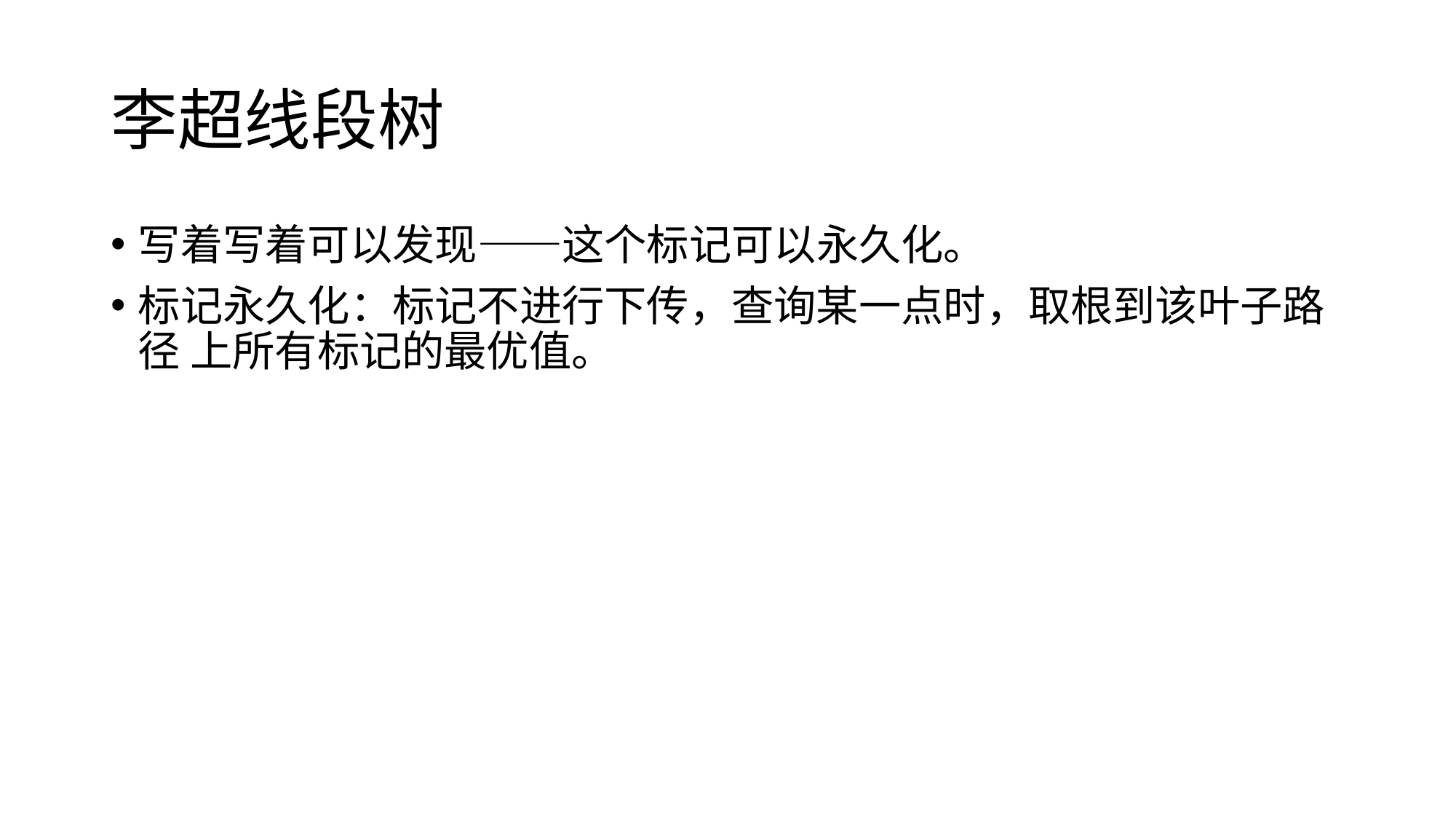

# 李超线段树
写着写着可以发现——这个标记可以永久化。
标记永久化：标记不进⾏下传，查询某⼀点时，取根到该叶⼦路径 上所有标记的最优值。